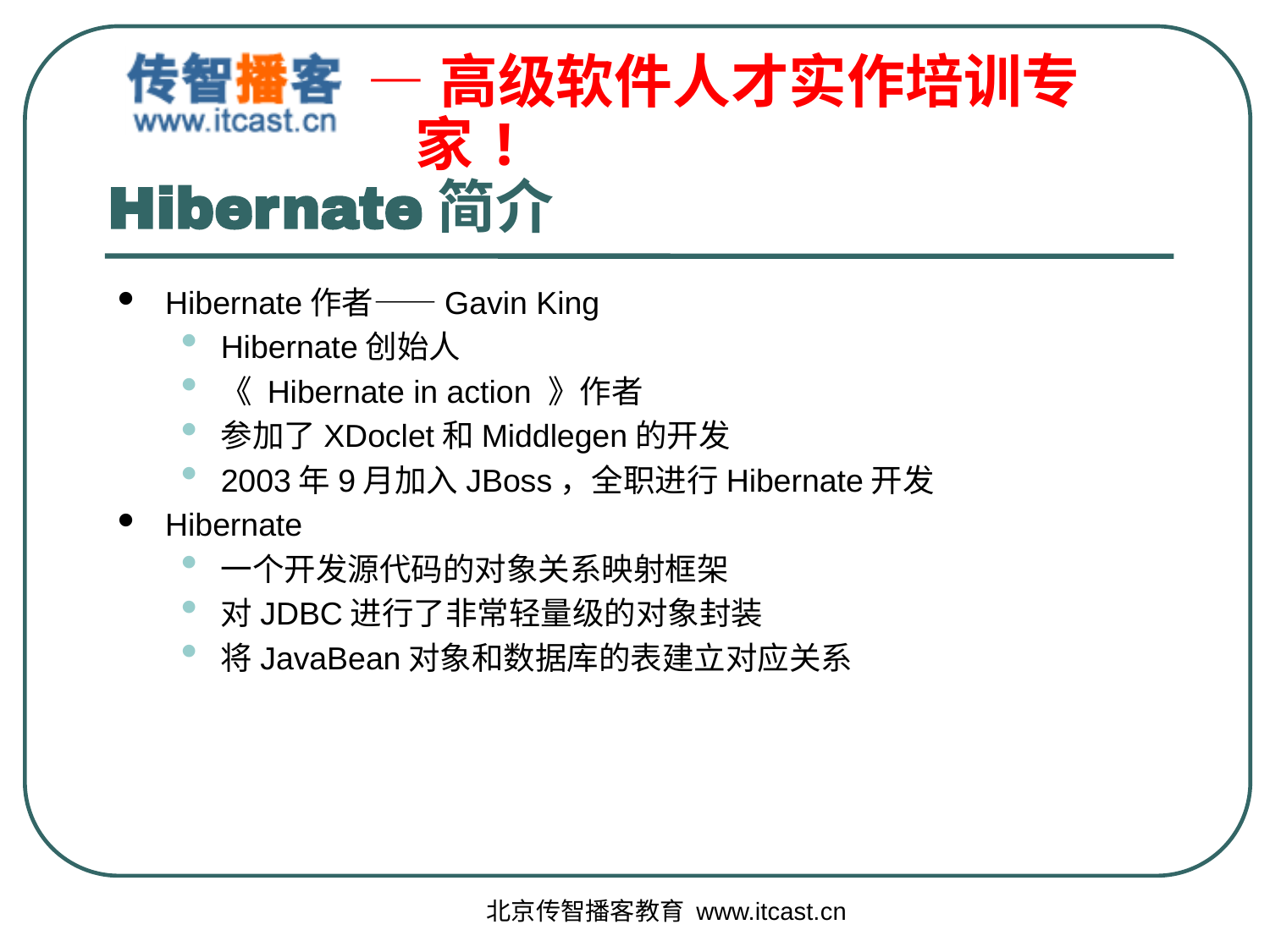

# Hibernate简介
Hibernate作者——Gavin King
Hibernate创始人
《 Hibernate in action 》作者
参加了XDoclet和Middlegen的开发
2003年9月加入JBoss，全职进行Hibernate开发
Hibernate
一个开发源代码的对象关系映射框架
对JDBC进行了非常轻量级的对象封装
将JavaBean对象和数据库的表建立对应关系

北京传智播客教育 www.itcast.cn